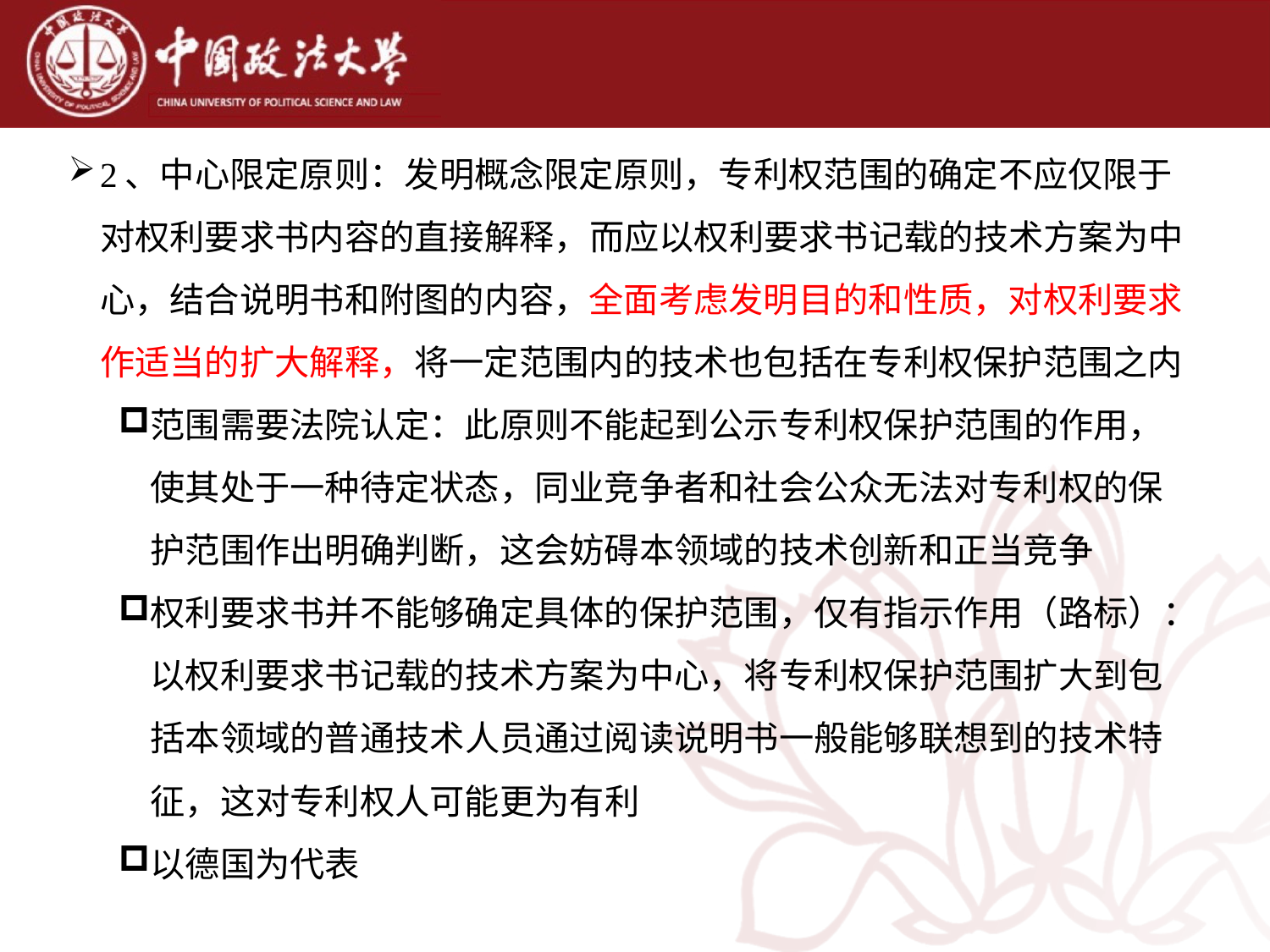

2、中心限定原则：发明概念限定原则，专利权范围的确定不应仅限于对权利要求书内容的直接解释，而应以权利要求书记载的技术方案为中心，结合说明书和附图的内容，全面考虑发明目的和性质，对权利要求作适当的扩大解释，将一定范围内的技术也包括在专利权保护范围之内
范围需要法院认定：此原则不能起到公示专利权保护范围的作用，使其处于一种待定状态，同业竞争者和社会公众无法对专利权的保护范围作出明确判断，这会妨碍本领域的技术创新和正当竞争
权利要求书并不能够确定具体的保护范围，仅有指示作用（路标）：以权利要求书记载的技术方案为中心，将专利权保护范围扩大到包括本领域的普通技术人员通过阅读说明书一般能够联想到的技术特征，这对专利权人可能更为有利
以德国为代表